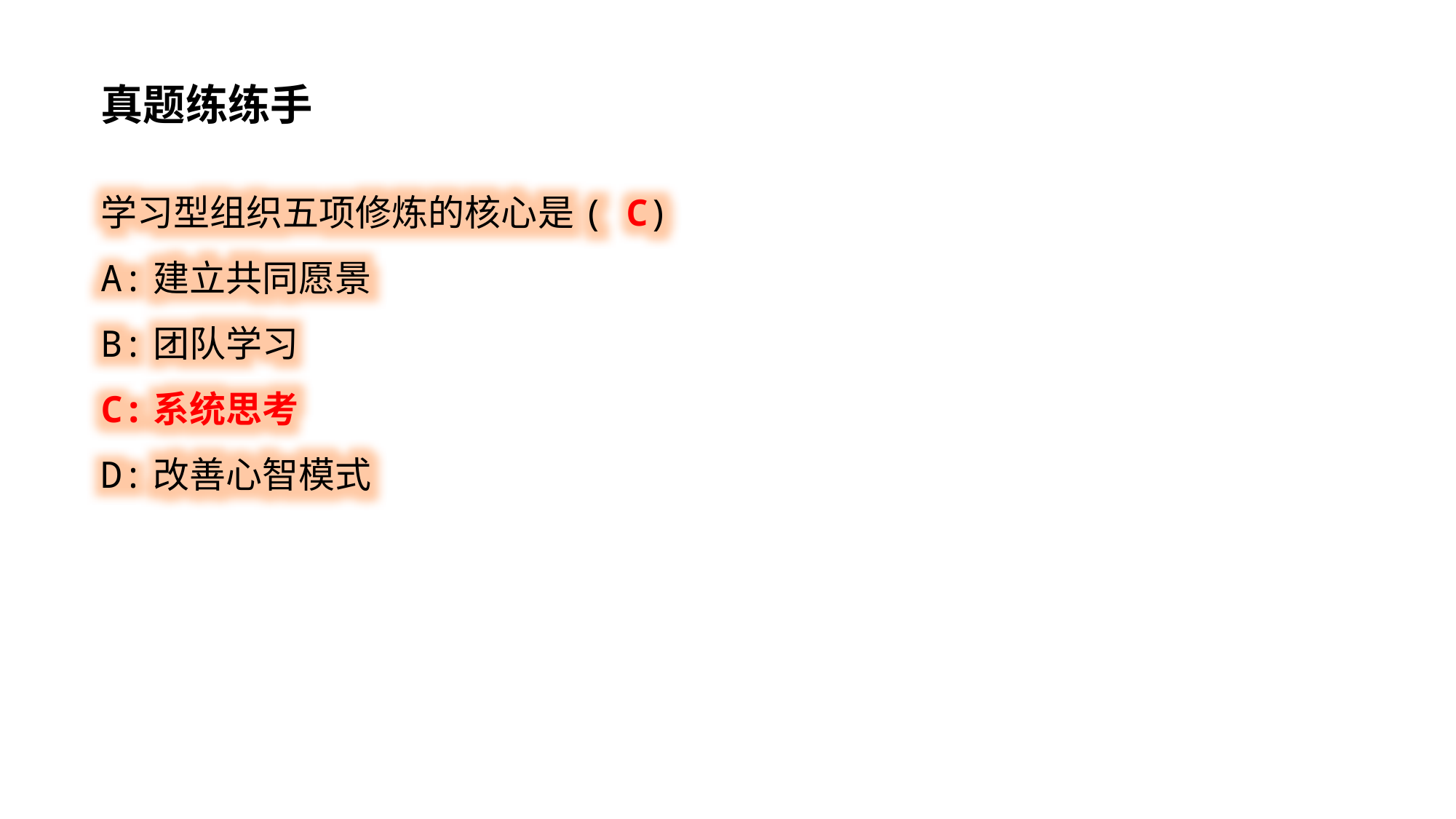

真题练练手
学习型组织五项修炼的核心是( C)
A:建立共同愿景
B:团队学习
C:系统思考
D:改善心智模式